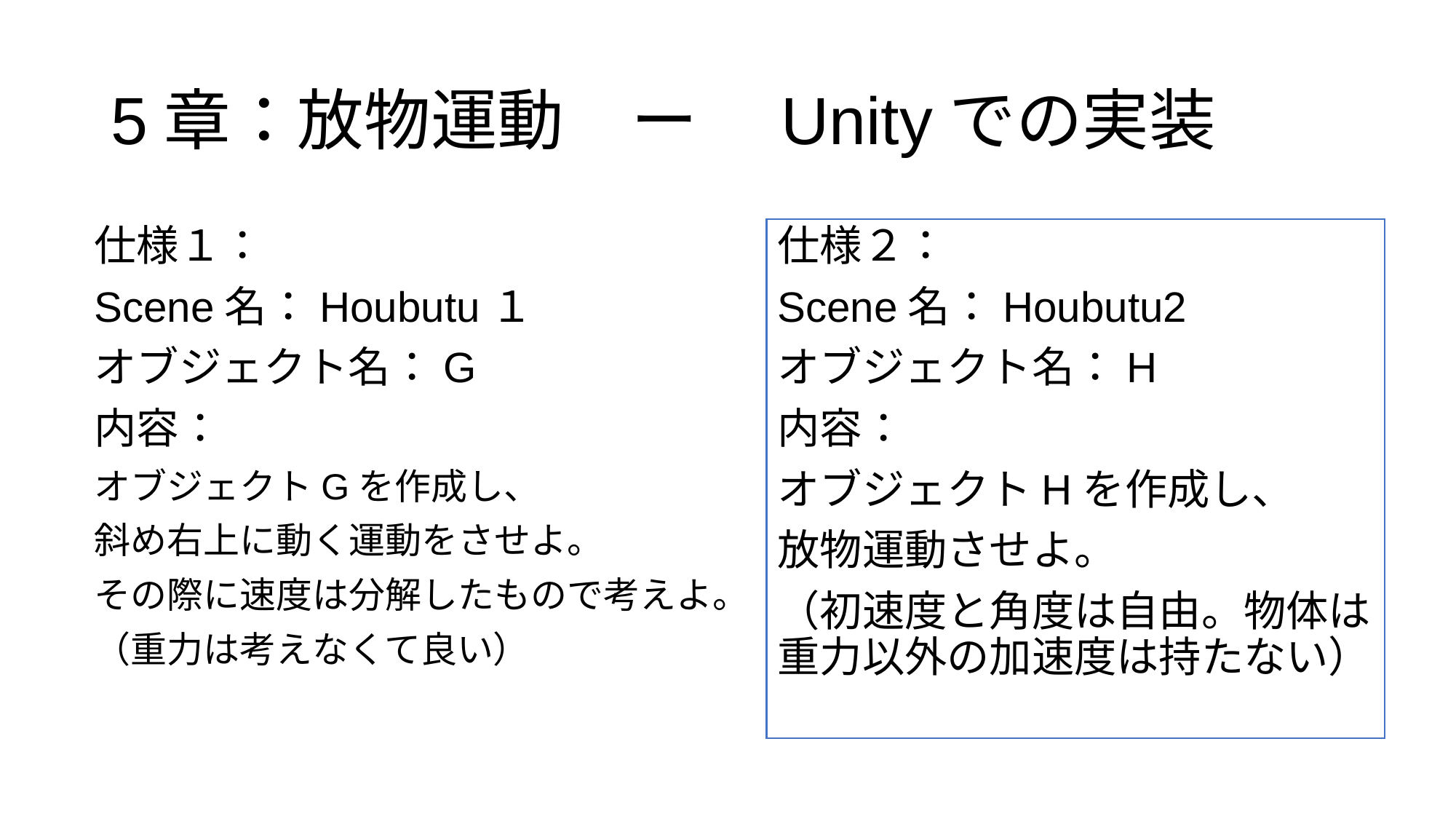

# 5章：放物運動　ー　Unityでの実装
仕様１：
Scene名：Houbutu１
オブジェクト名：G
内容：
オブジェクトGを作成し、
斜め右上に動く運動をさせよ。
その際に速度は分解したもので考えよ。
（重力は考えなくて良い）

仕様２：
Scene名：Houbutu2
オブジェクト名：H
内容：
オブジェクトHを作成し、
放物運動させよ。
（初速度と角度は自由。物体は重力以外の加速度は持たない）